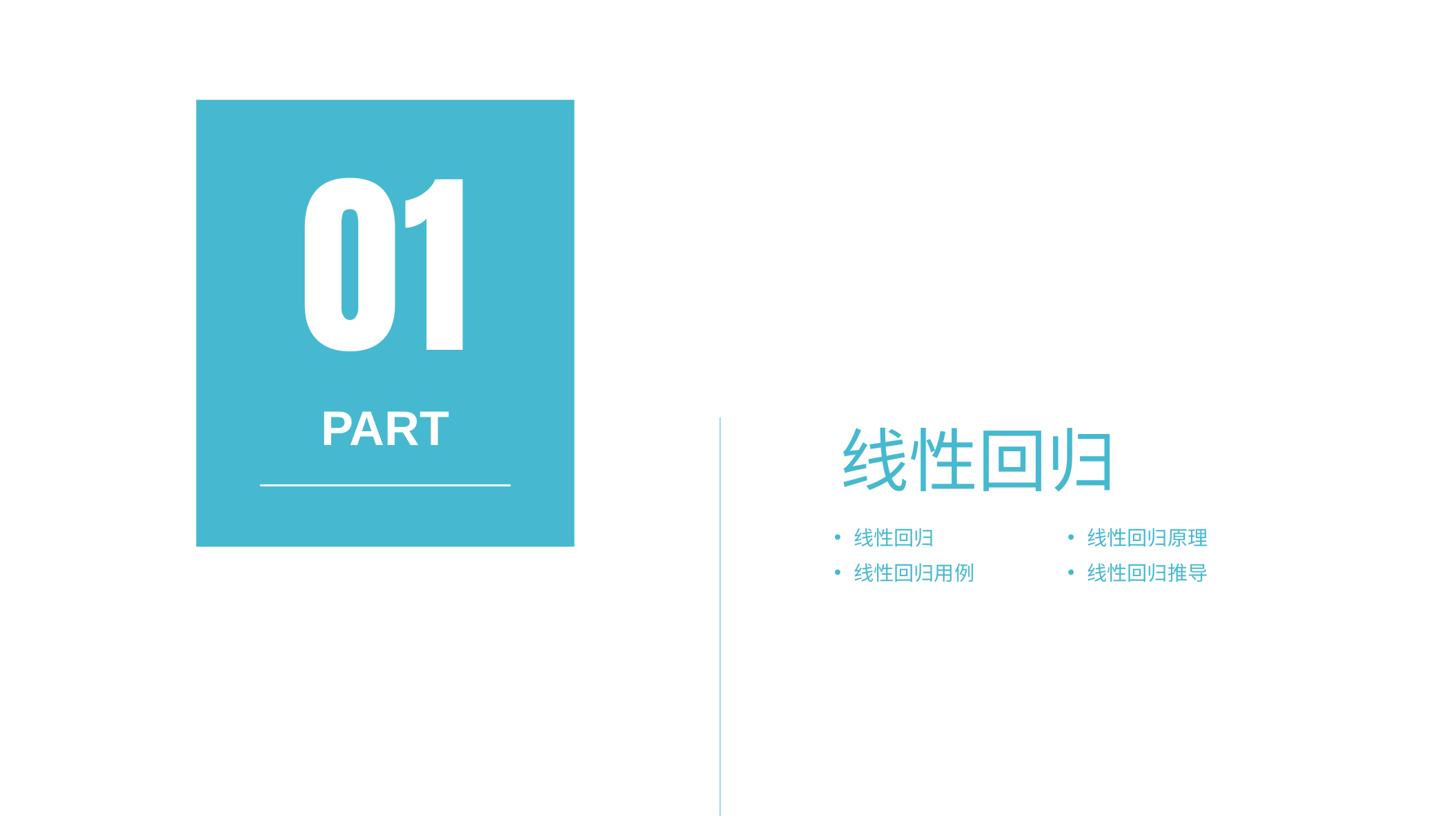

01
PART
线性回归
线性回归
线性回归原理
线性回归用例
线性回归推导